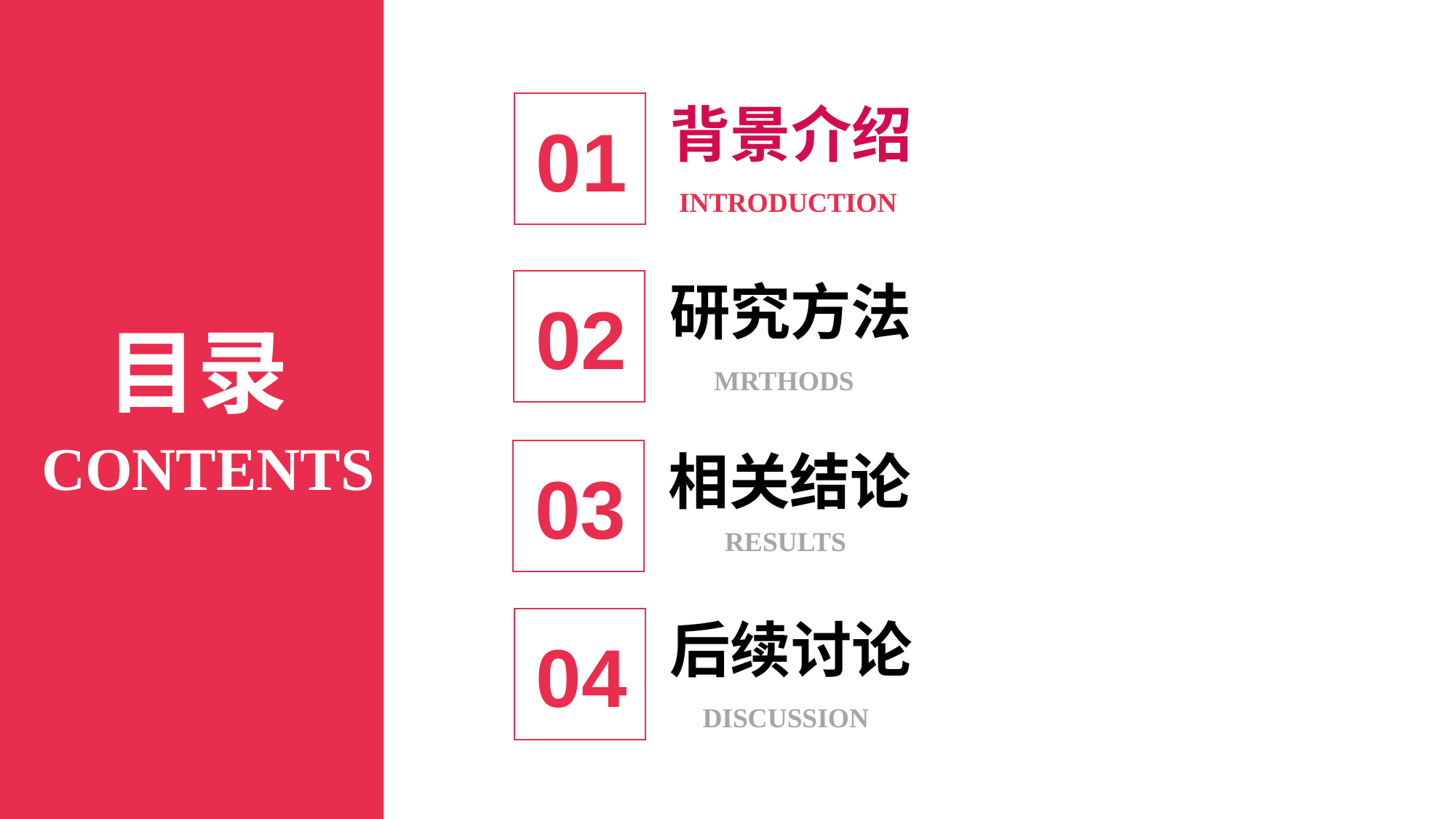

背景介绍
INTRODUCTION

01
研究方法
MRTHODS

02
目录
CONTENTS
相关结论
RESULTS

03
后续讨论
DISCUSSION

04